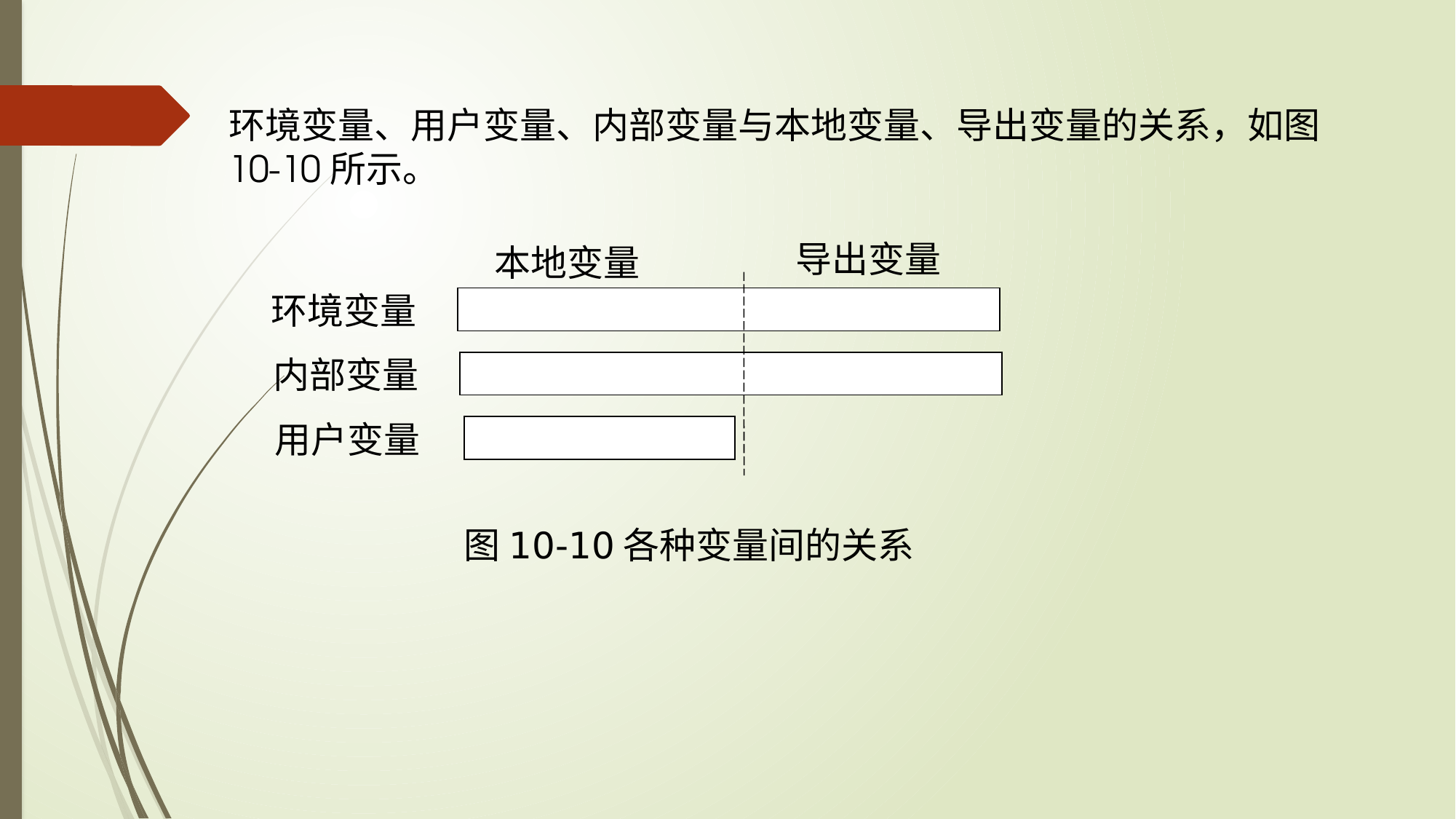

环境变量、用户变量、内部变量与本地变量、导出变量的关系，如图10-10所示。
导出变量

本地变量

环境变量

内部变量

用户变量

图10-10各种变量间的关系